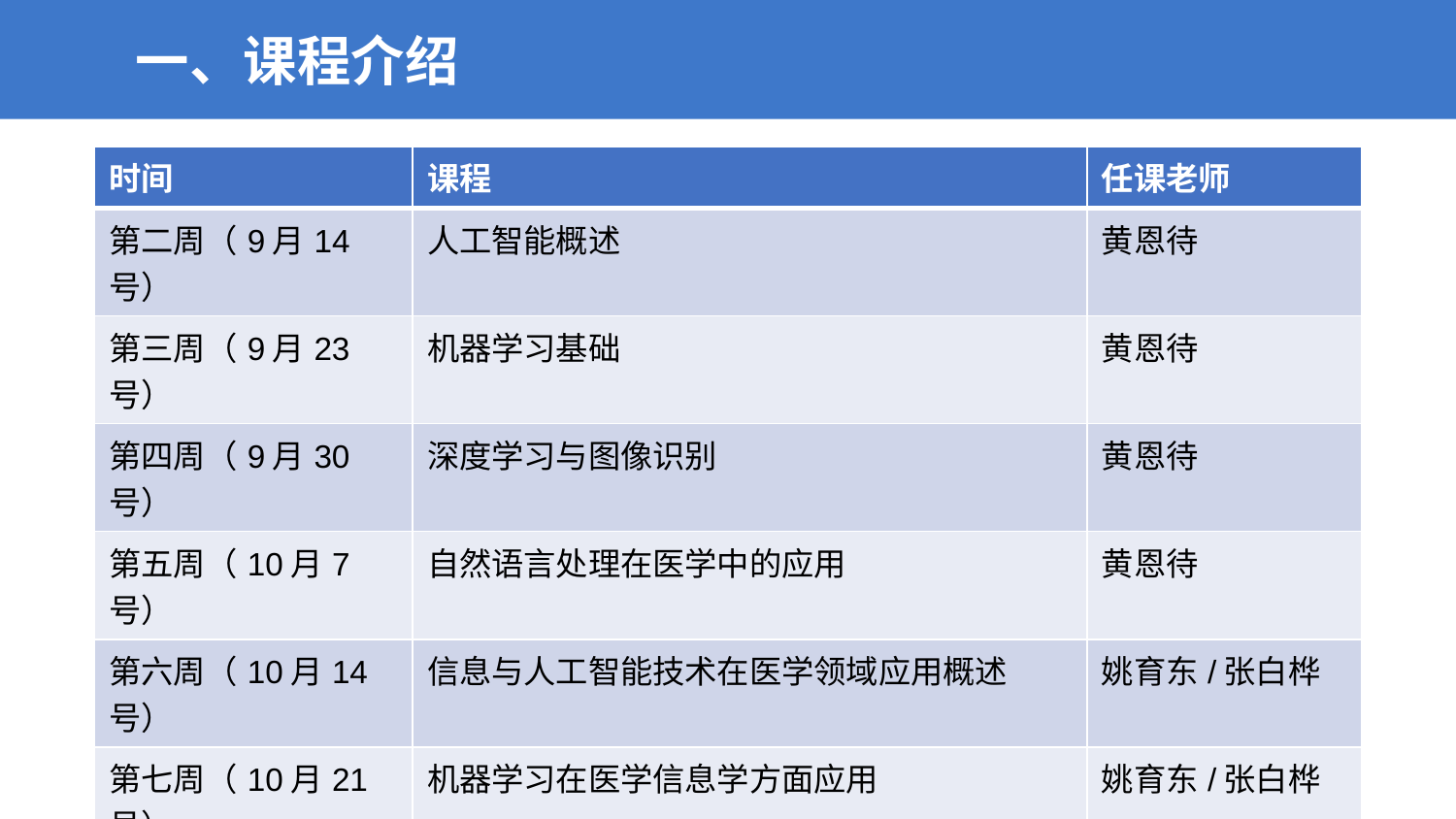

一、课程介绍
| 时间 | 课程 | 任课老师 |
| --- | --- | --- |
| 第二周（9月14号） | 人工智能概述 | 黄恩待 |
| 第三周（9月23号） | 机器学习基础 | 黄恩待 |
| 第四周（9月30号） | 深度学习与图像识别 | 黄恩待 |
| 第五周（10月7号） | 自然语言处理在医学中的应用 | 黄恩待 |
| 第六周（10月14号） | 信息与人工智能技术在医学领域应用概述 | 姚育东/张白桦 |
| 第七周（10月21号） | 机器学习在医学信息学方面应用 | 姚育东/张白桦 |
| 第八周（10月28号） | 基于深度学习的医学影像辅助诊断 | 姚育东/张白桦 |
| 第九周（11月4号） | 基于人工智能的疾病区域检测分割 | 姚育东/张白桦 |
| 第十周（11月11号） | 智能医学相关论文分析与写作 | 姚育东/张白桦 |